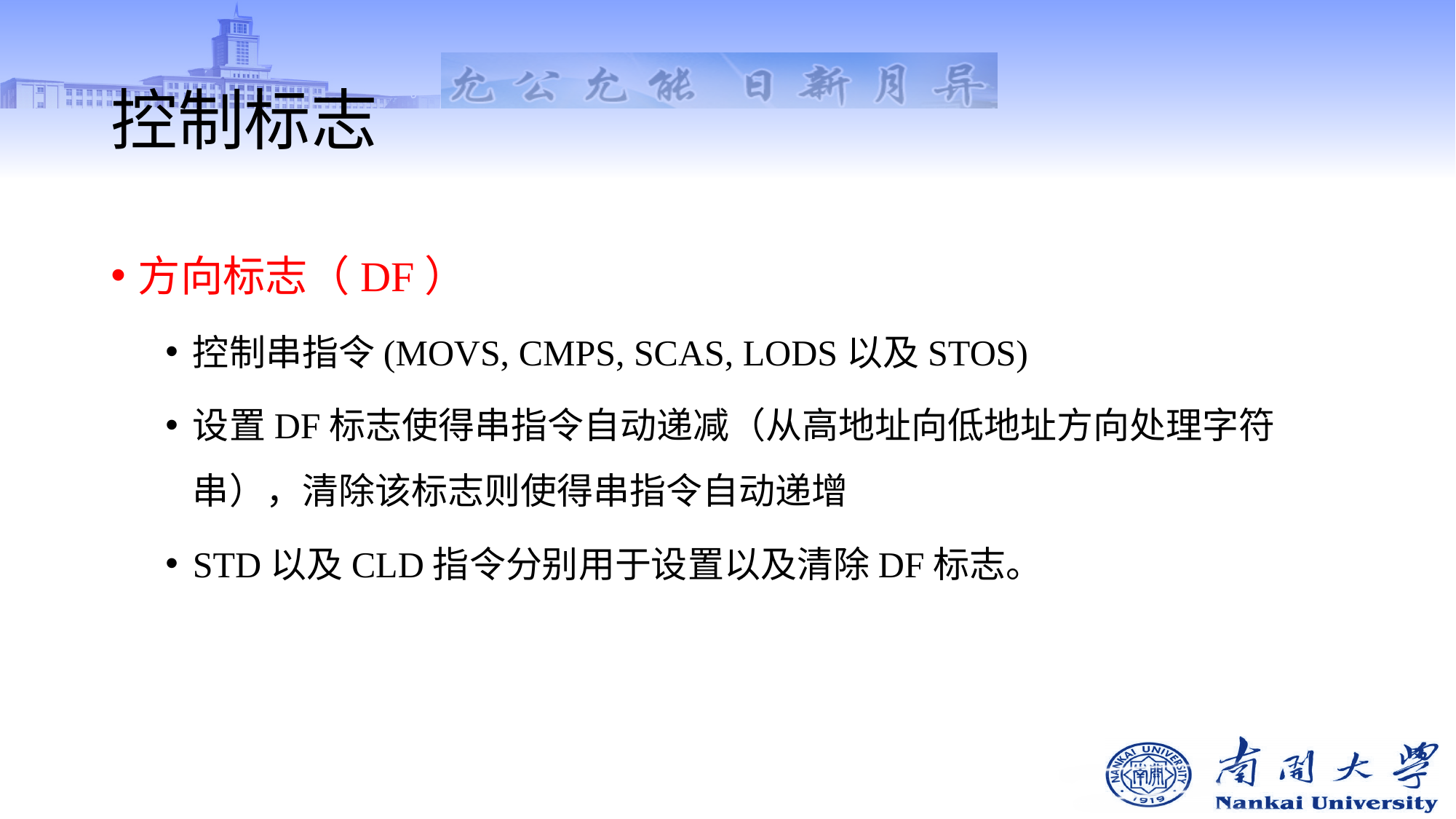

# 控制标志
方向标志（DF）
控制串指令(MOVS, CMPS, SCAS, LODS以及STOS)
设置DF标志使得串指令自动递减（从高地址向低地址方向处理字符串），清除该标志则使得串指令自动递增
STD以及CLD指令分别用于设置以及清除DF标志。